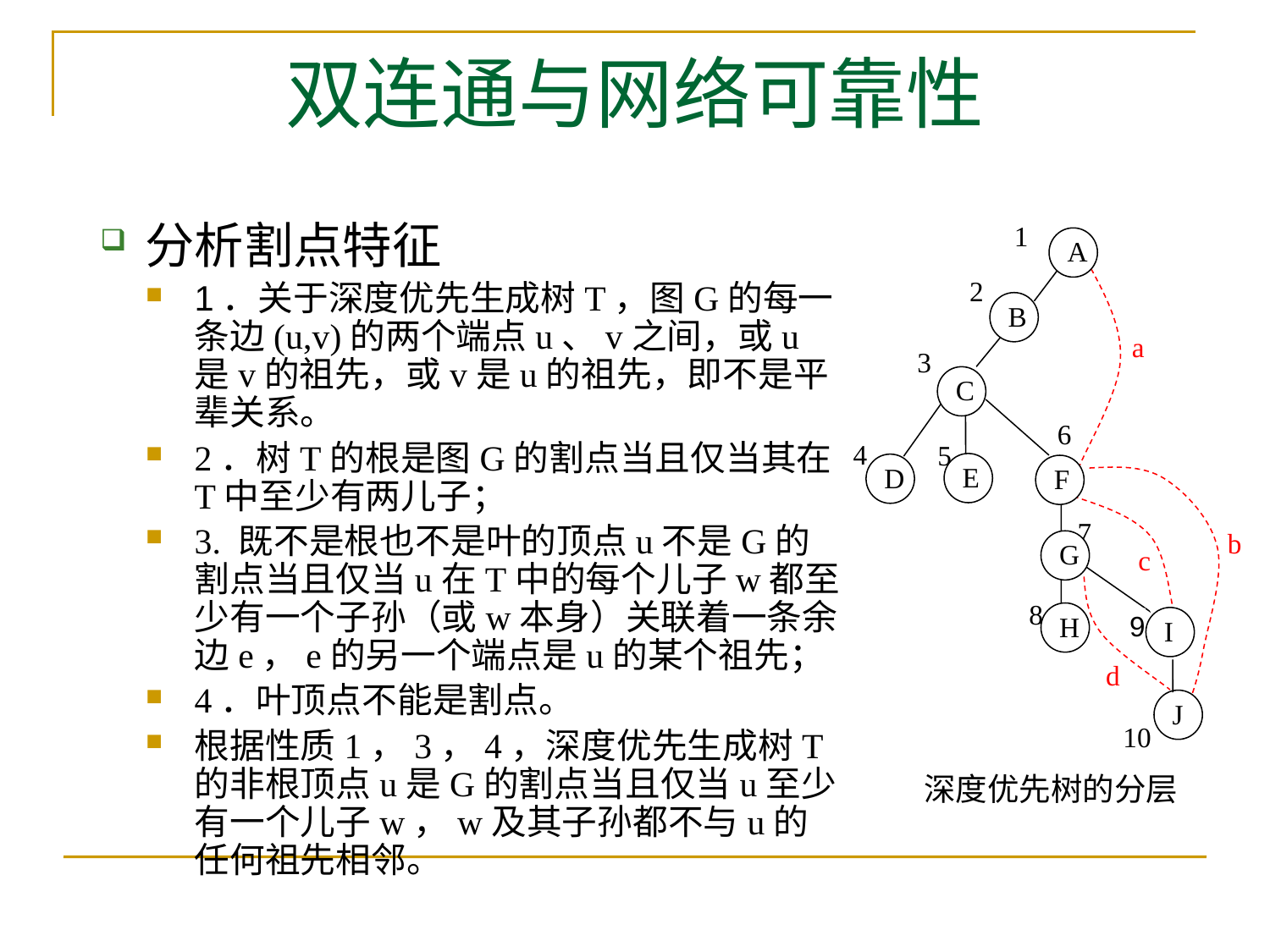

# 双连通与网络可靠性
分析割点特征
1．关于深度优先生成树T，图G的每一条边(u,v)的两个端点u、v之间，或u是v的祖先，或v是u的祖先，即不是平辈关系。
2．树T的根是图G的割点当且仅当其在T中至少有两儿子；
3. 既不是根也不是叶的顶点u不是G的割点当且仅当u在T中的每个儿子w都至少有一个子孙（或w本身）关联着一条余边e，e的另一个端点是u的某个祖先；
4．叶顶点不能是割点。
根据性质1，3，4，深度优先生成树T的非根顶点u是G的割点当且仅当u至少有一个儿子w，w及其子孙都不与u的任何祖先相邻。

1
2
3
6
4
5
7
9
8
A
B

C
E
D
F
G
H
I

g
J

a
b
c
9
d

10
深度优先树的分层